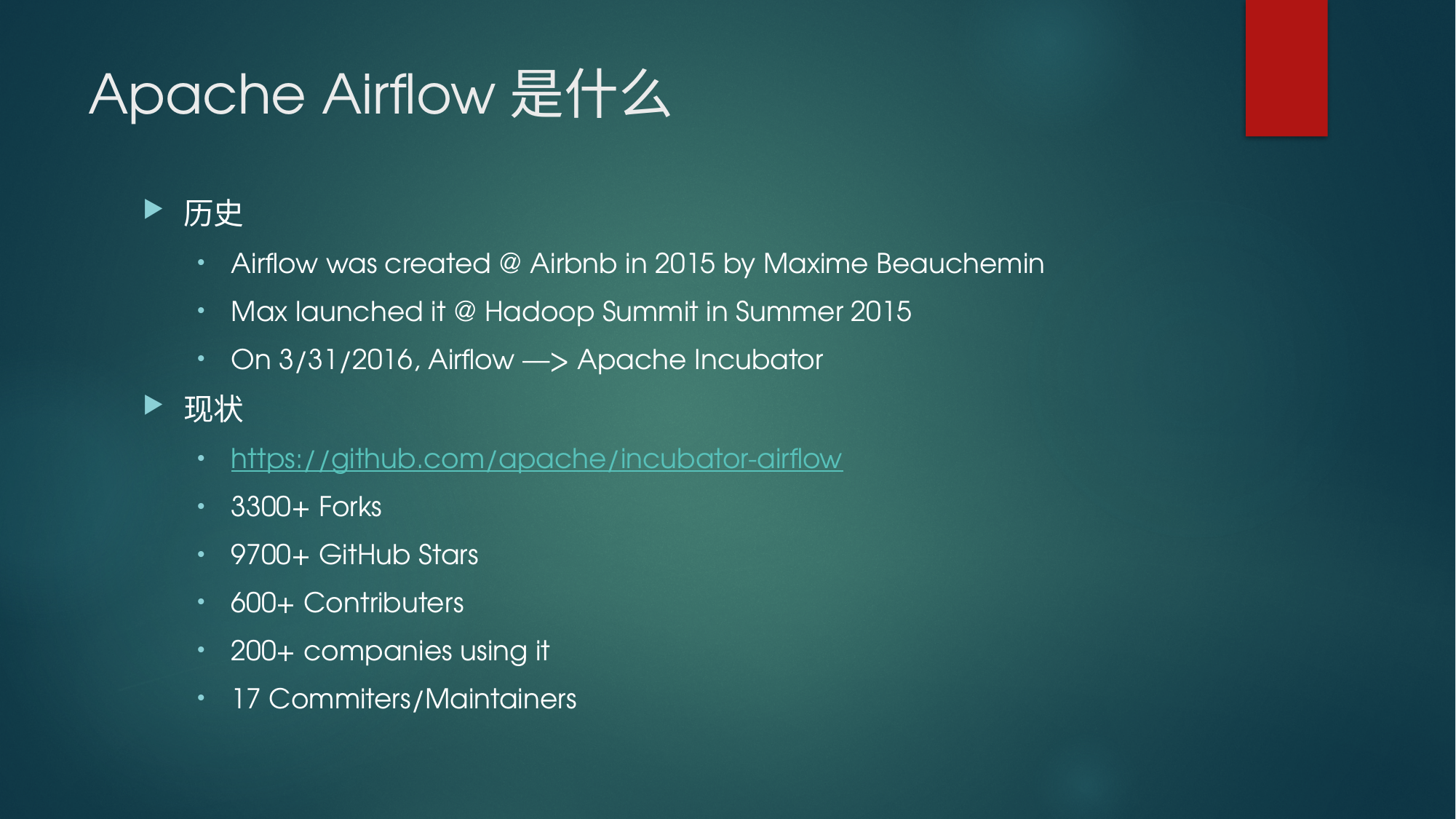

# Apache Airflow是什么
历史
Airflow was created @ Airbnb in 2015 by Maxime Beauchemin
Max launched it @ Hadoop Summit in Summer 2015
On 3/31/2016, Airflow —> Apache Incubator
现状
https://github.com/apache/incubator-airflow
3300+ Forks
9700+ GitHub Stars
600+ Contributers
200+ companies using it
17 Commiters/Maintainers